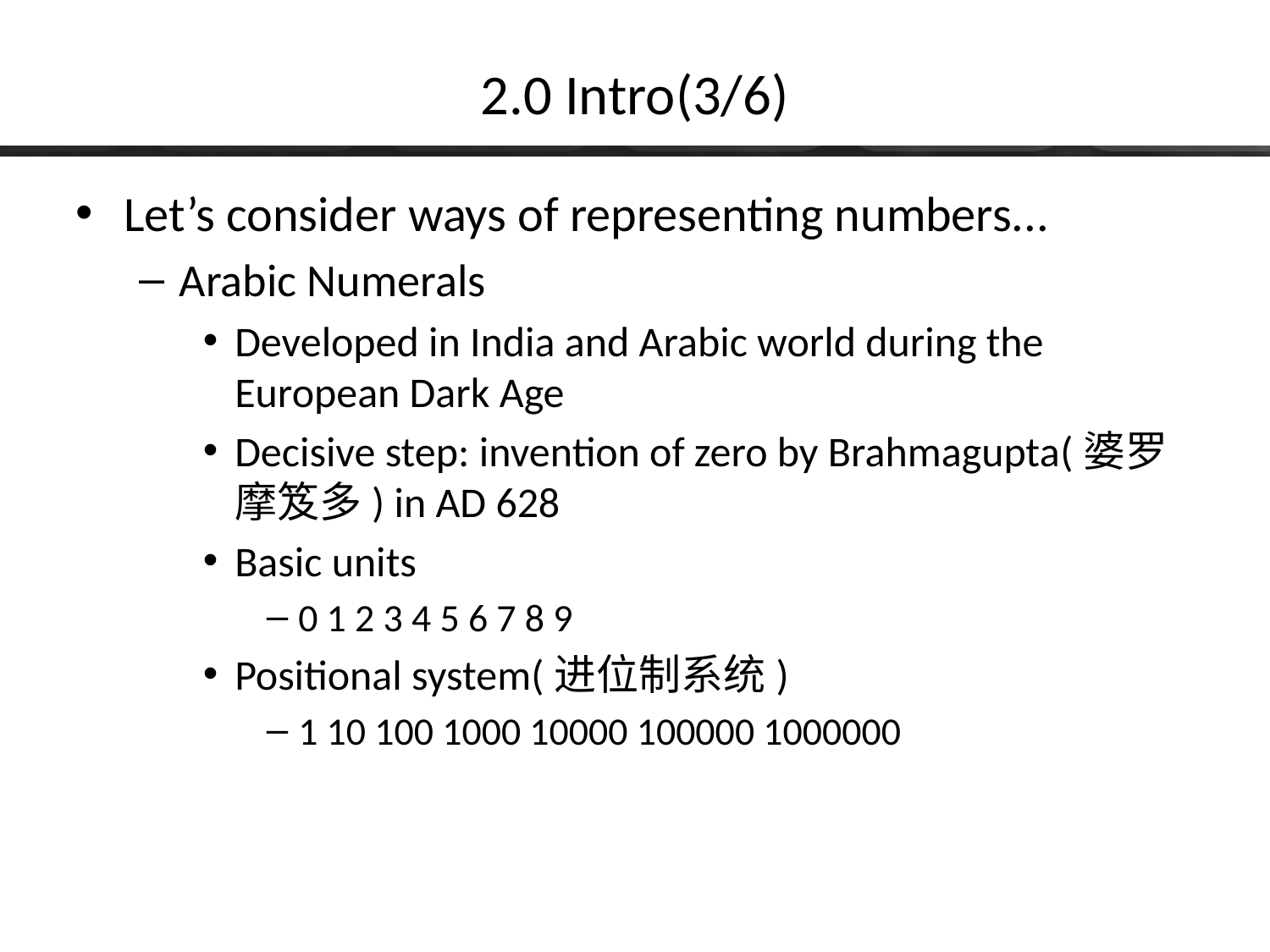

# 2.0 Intro(3/6)
Let’s consider ways of representing numbers...
Arabic Numerals
Developed in India and Arabic world during the European Dark Age
Decisive step: invention of zero by Brahmagupta(婆罗摩笈多) in AD 628
Basic units
0 1 2 3 4 5 6 7 8 9
Positional system(进位制系统)
1 10 100 1000 10000 100000 1000000

5